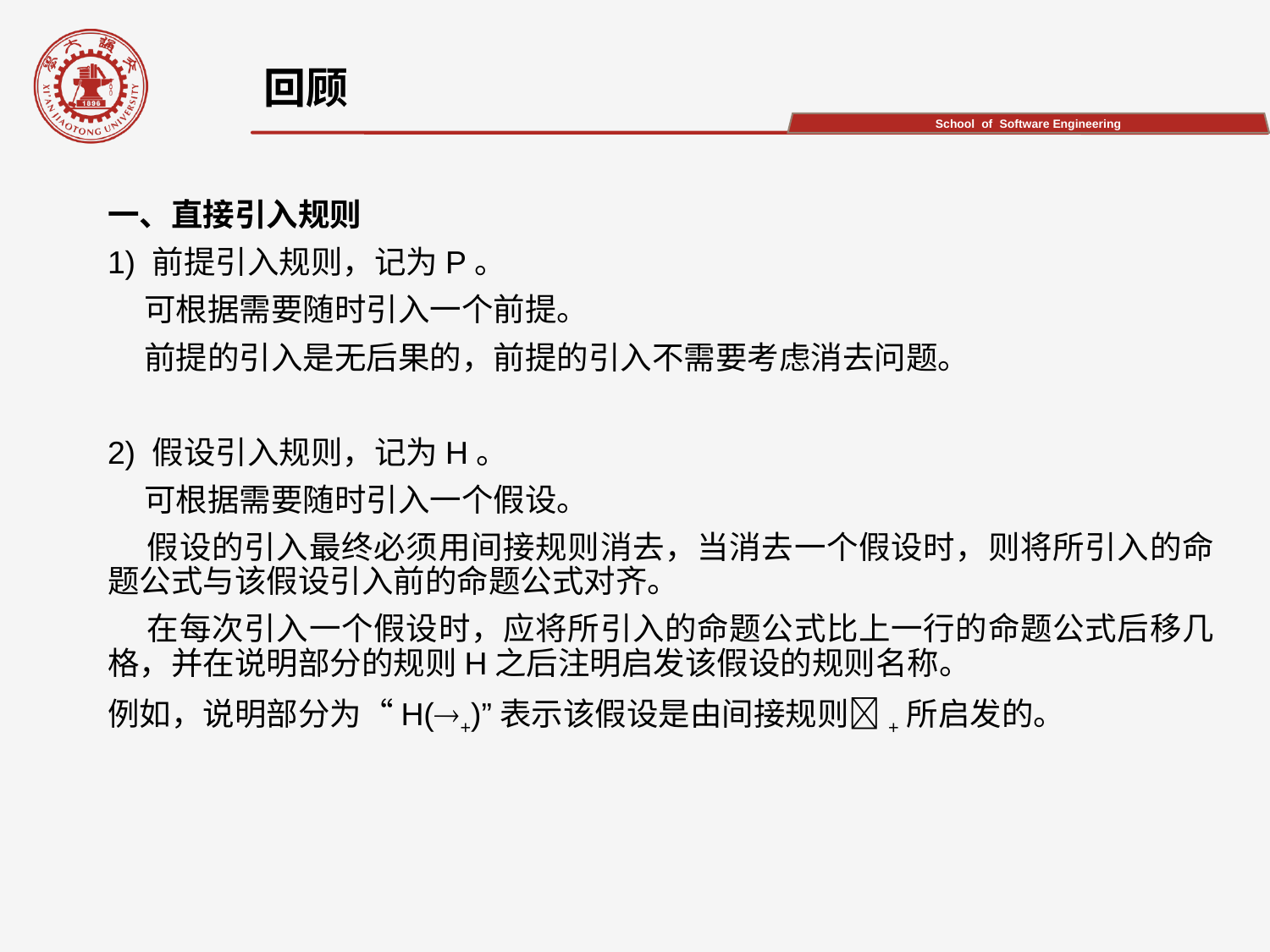

回顾
一、直接引入规则
1) 前提引入规则，记为P。
    可根据需要随时引入一个前提。
    前提的引入是无后果的，前提的引入不需要考虑消去问题。

2) 假设引入规则，记为H。
    可根据需要随时引入一个假设。
    假设的引入最终必须用间接规则消去，当消去一个假设时，则将所引入的命题公式与该假设引入前的命题公式对齐。
    在每次引入一个假设时，应将所引入的命题公式比上一行的命题公式后移几格，并在说明部分的规则H之后注明启发该假设的规则名称。
例如，说明部分为“H(→+)”表示该假设是由间接规则→+所启发的。